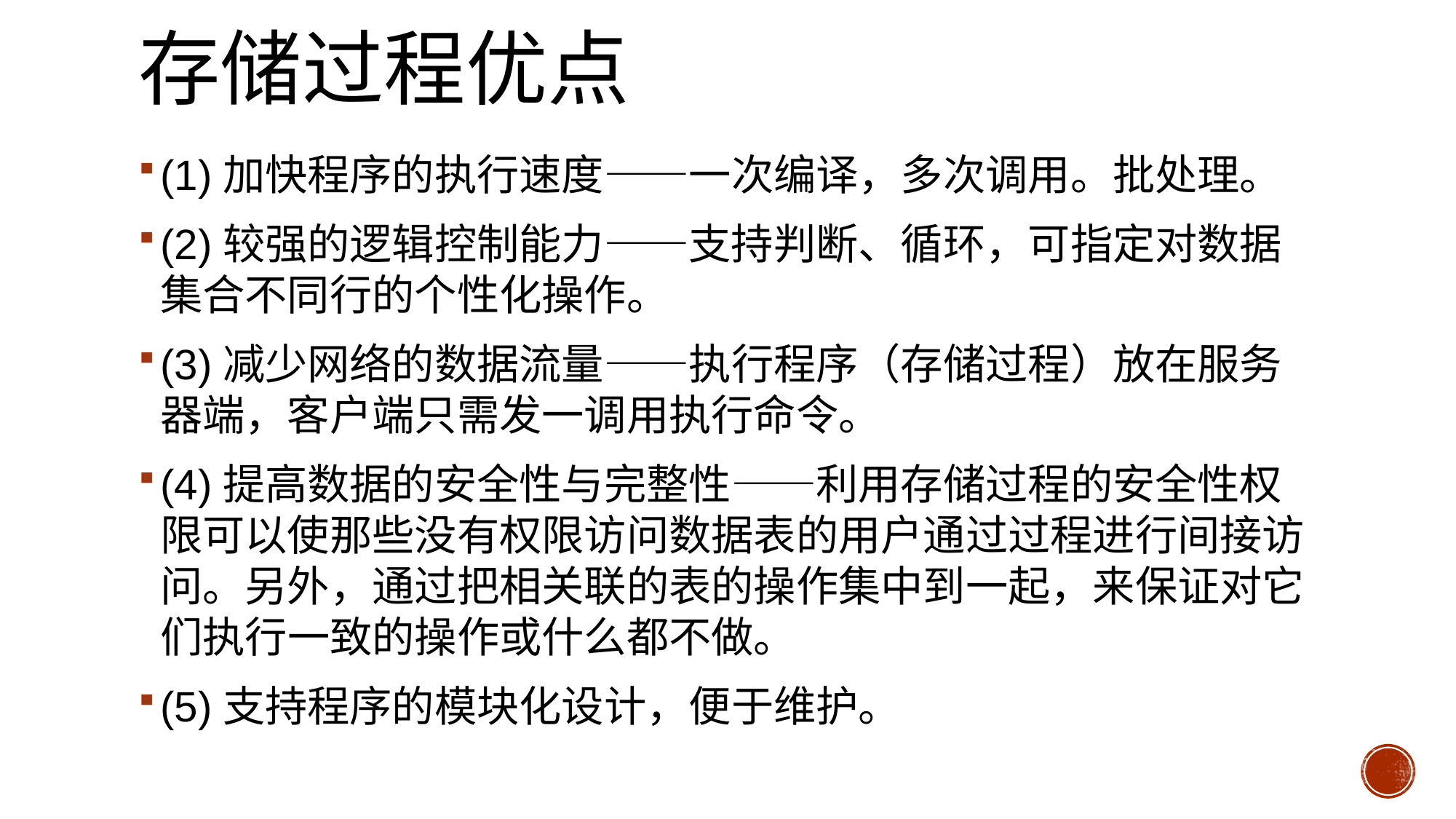

# 存储过程优点
(1)加快程序的执行速度——一次编译，多次调用。批处理。
(2)较强的逻辑控制能力——支持判断、循环，可指定对数据集合不同行的个性化操作。
(3)减少网络的数据流量——执行程序（存储过程）放在服务器端，客户端只需发一调用执行命令。
(4)提高数据的安全性与完整性——利用存储过程的安全性权限可以使那些没有权限访问数据表的用户通过过程进行间接访问。另外，通过把相关联的表的操作集中到一起，来保证对它们执行一致的操作或什么都不做。
(5)支持程序的模块化设计，便于维护。

53